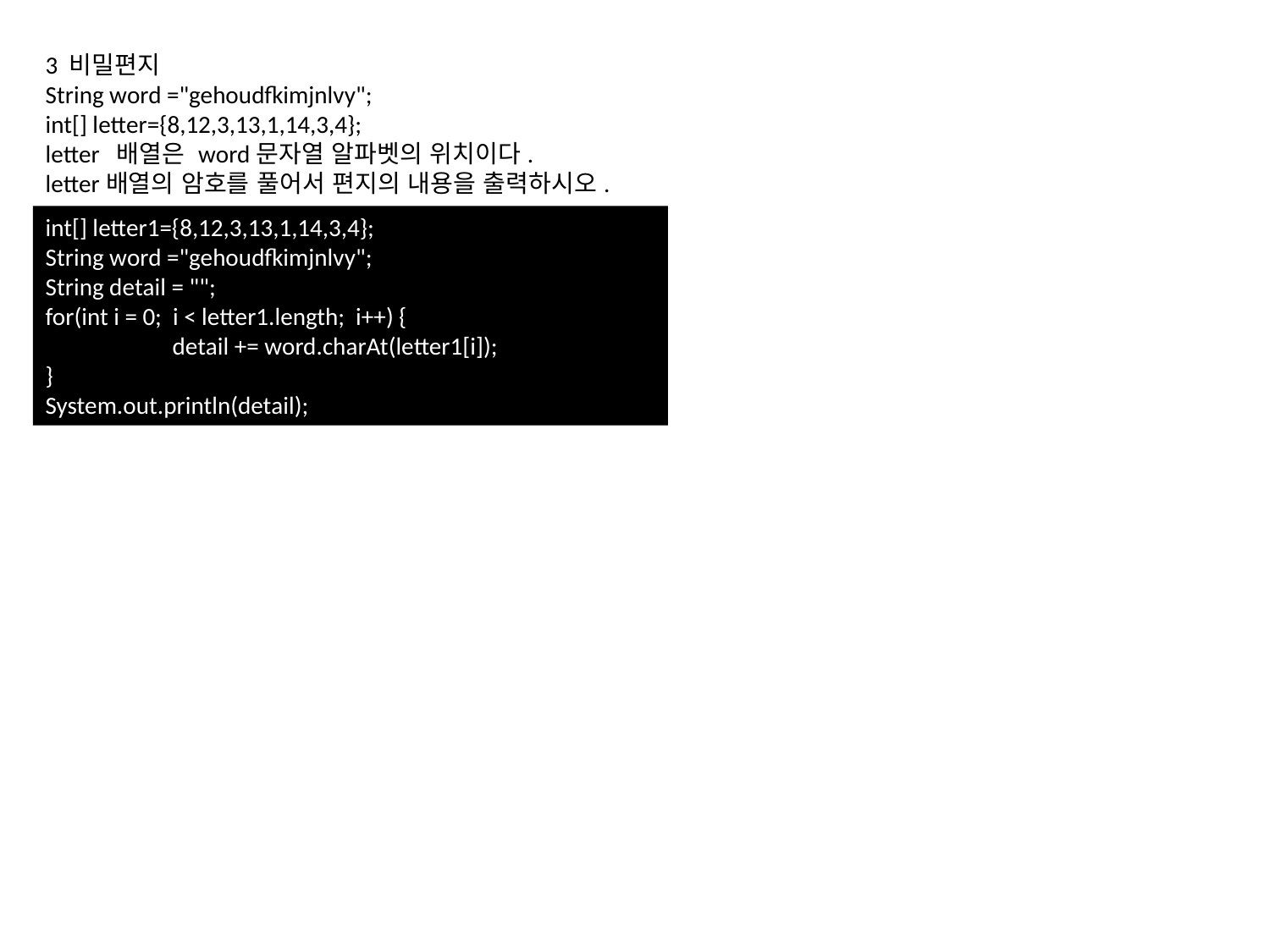

3 비밀편지
String word ="gehoudfkimjnlvy";
int[] letter={8,12,3,13,1,14,3,4};
letter  배열은 word문자열 알파벳의 위치이다.
letter배열의 암호를 풀어서 편지의 내용을 출력하시오.
int[] letter1={8,12,3,13,1,14,3,4};
String word ="gehoudfkimjnlvy";
String detail = "";
for(int i = 0;  i < letter1.length;  i++) {
	detail += word.charAt(letter1[i]);
}
System.out.println(detail);